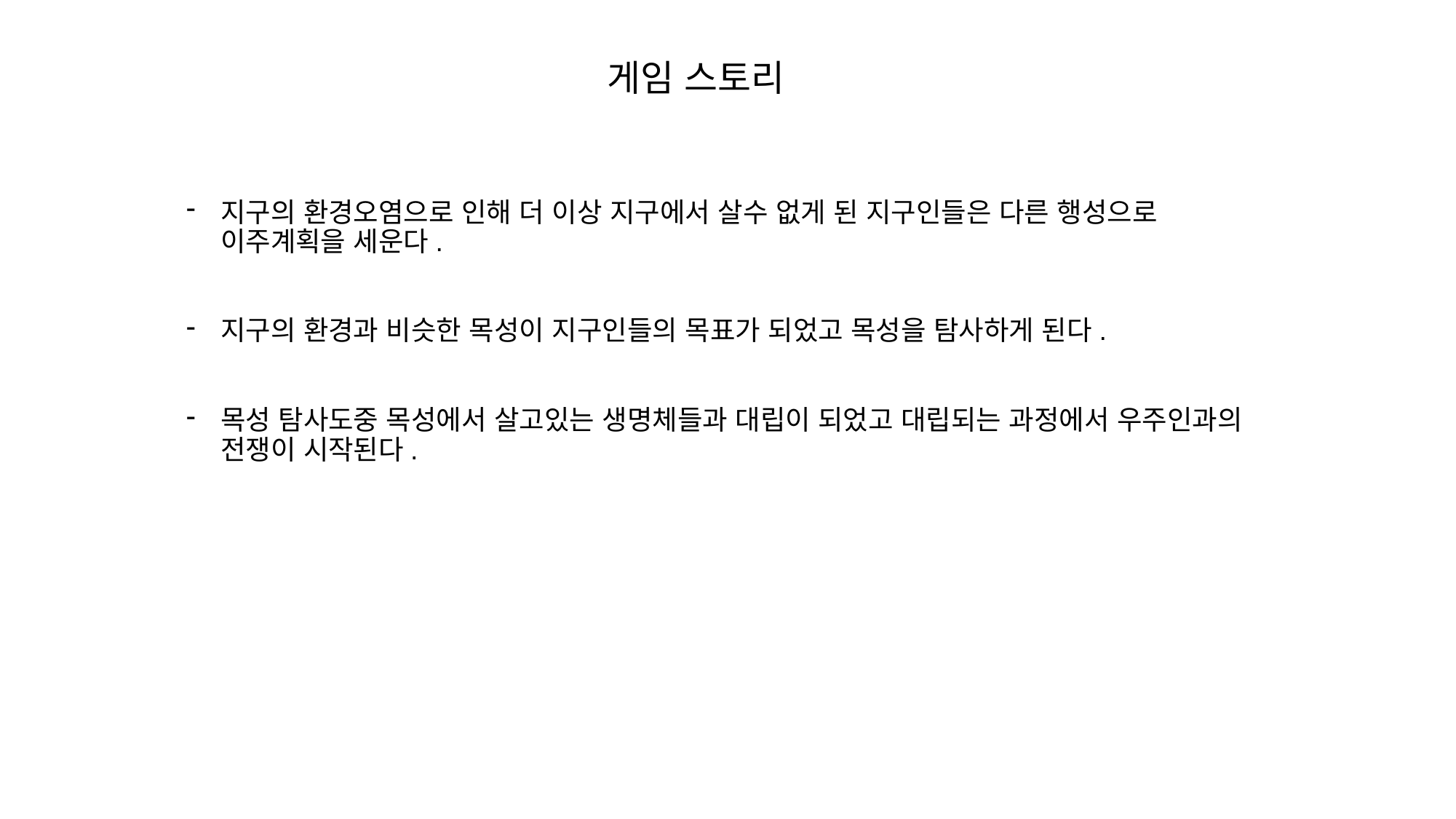

# 게임 스토리
지구의 환경오염으로 인해 더 이상 지구에서 살수 없게 된 지구인들은 다른 행성으로 이주계획을 세운다.

지구의 환경과 비슷한 목성이 지구인들의 목표가 되었고 목성을 탐사하게 된다.

목성 탐사도중 목성에서 살고있는 생명체들과 대립이 되었고 대립되는 과정에서 우주인과의 전쟁이 시작된다.